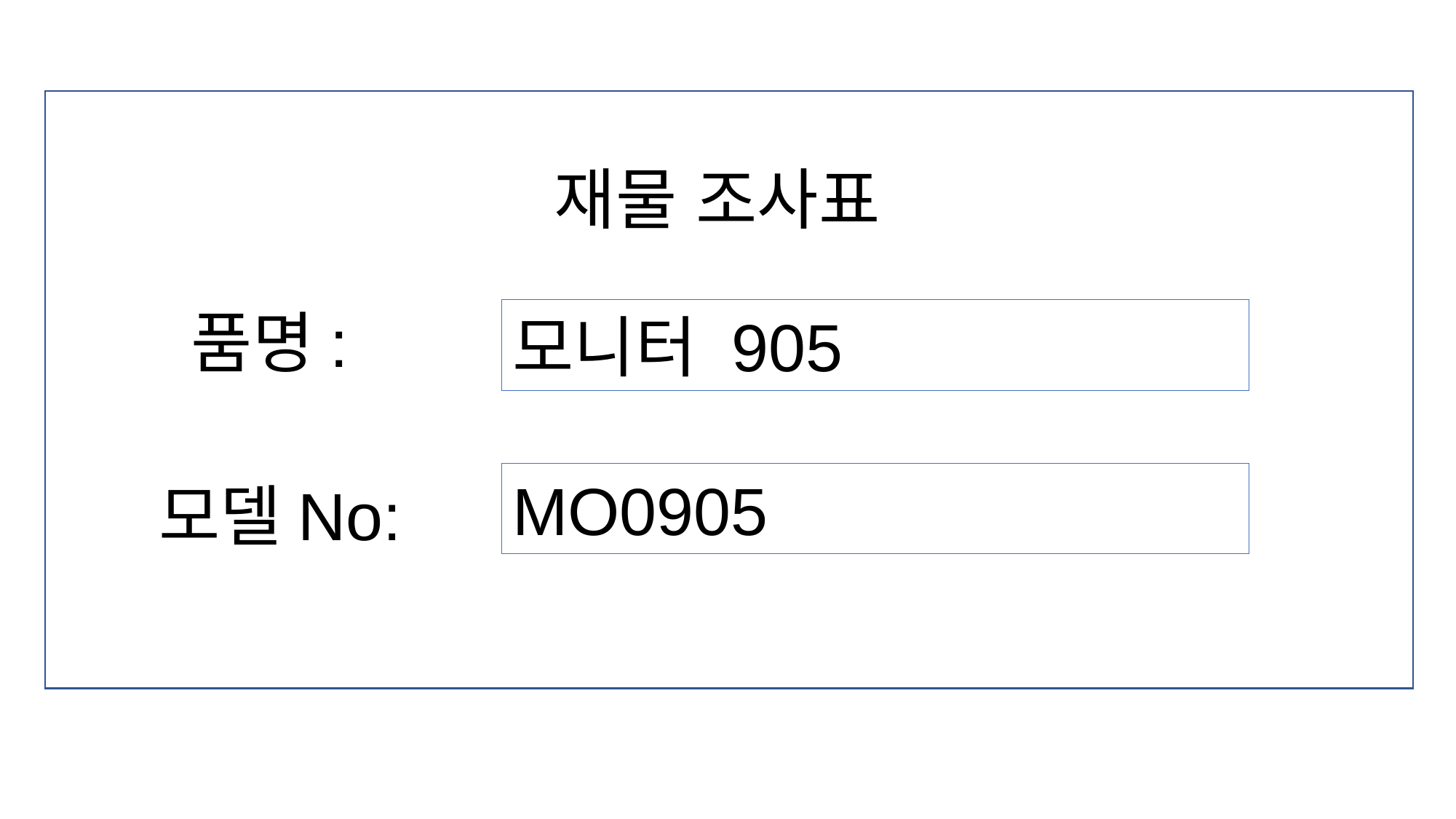

재물 조사표
품명:
모니터 905
MO0905
모델No: